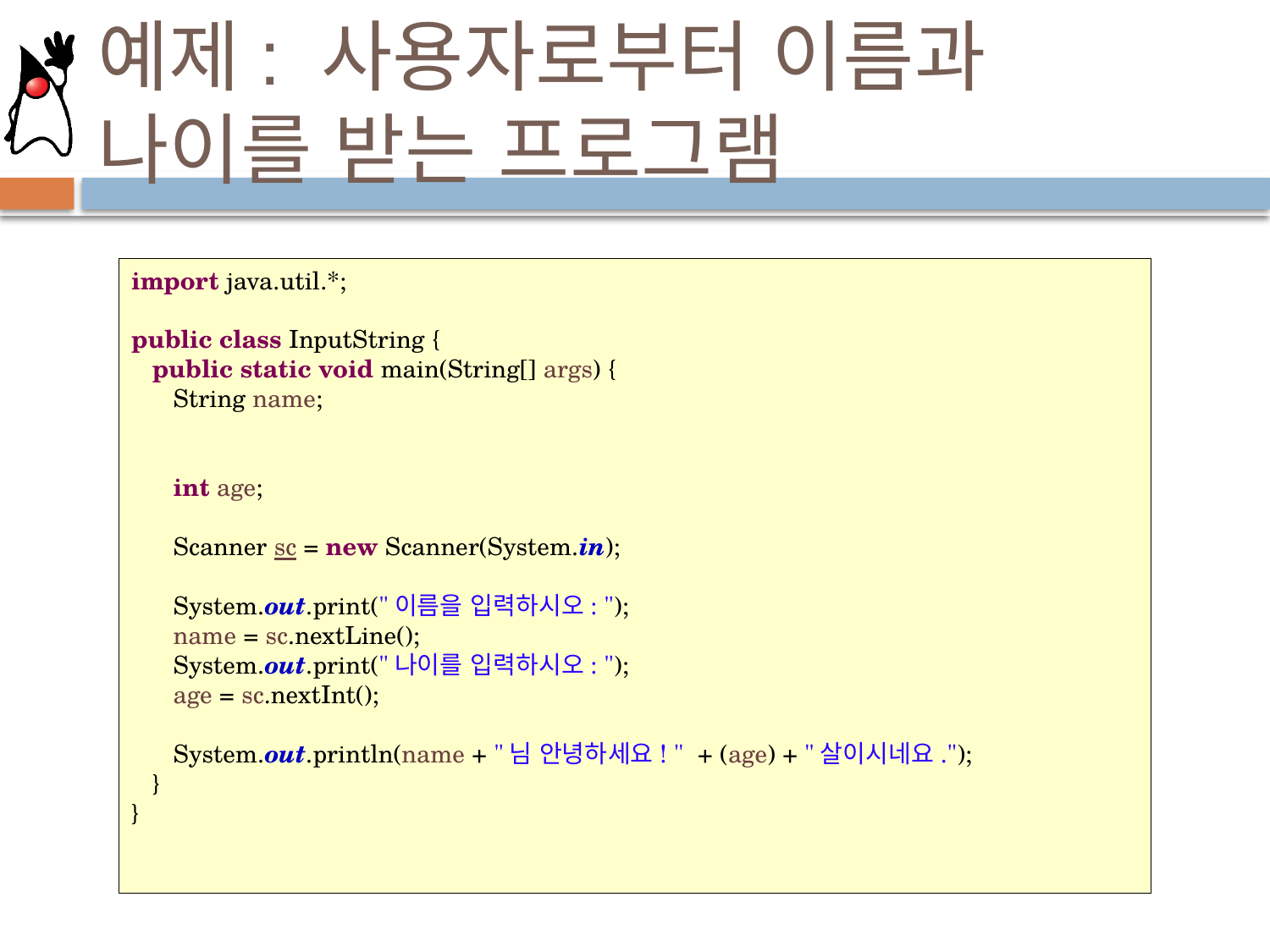

# 예제: 사용자로부터 이름과 나이를 받는 프로그램
import java.util.*;

public class InputString {
   public static void main(String[] args) {
      String name;

      int age;

      Scanner sc = new Scanner(System.in);

      System.out.print("이름을 입력하시오: ");
      name = sc.nextLine();
      System.out.print("나이를 입력하시오: ");
      age = sc.nextInt();

      System.out.println(name + "님 안녕하세요! "  + (age) + "살이시네요.");
   }
}